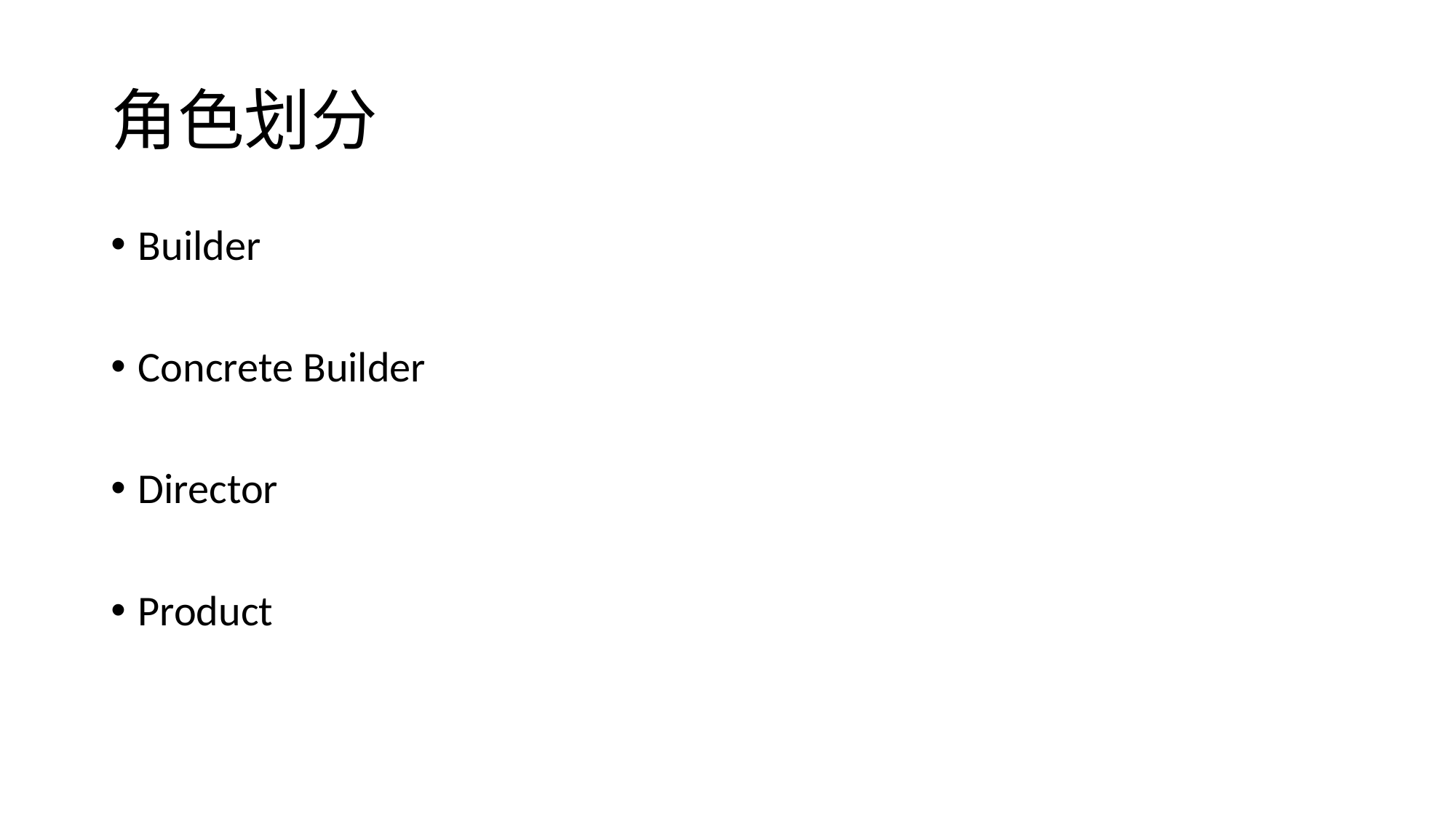

# 角色划分
Builder

Concrete Builder

Director

Product